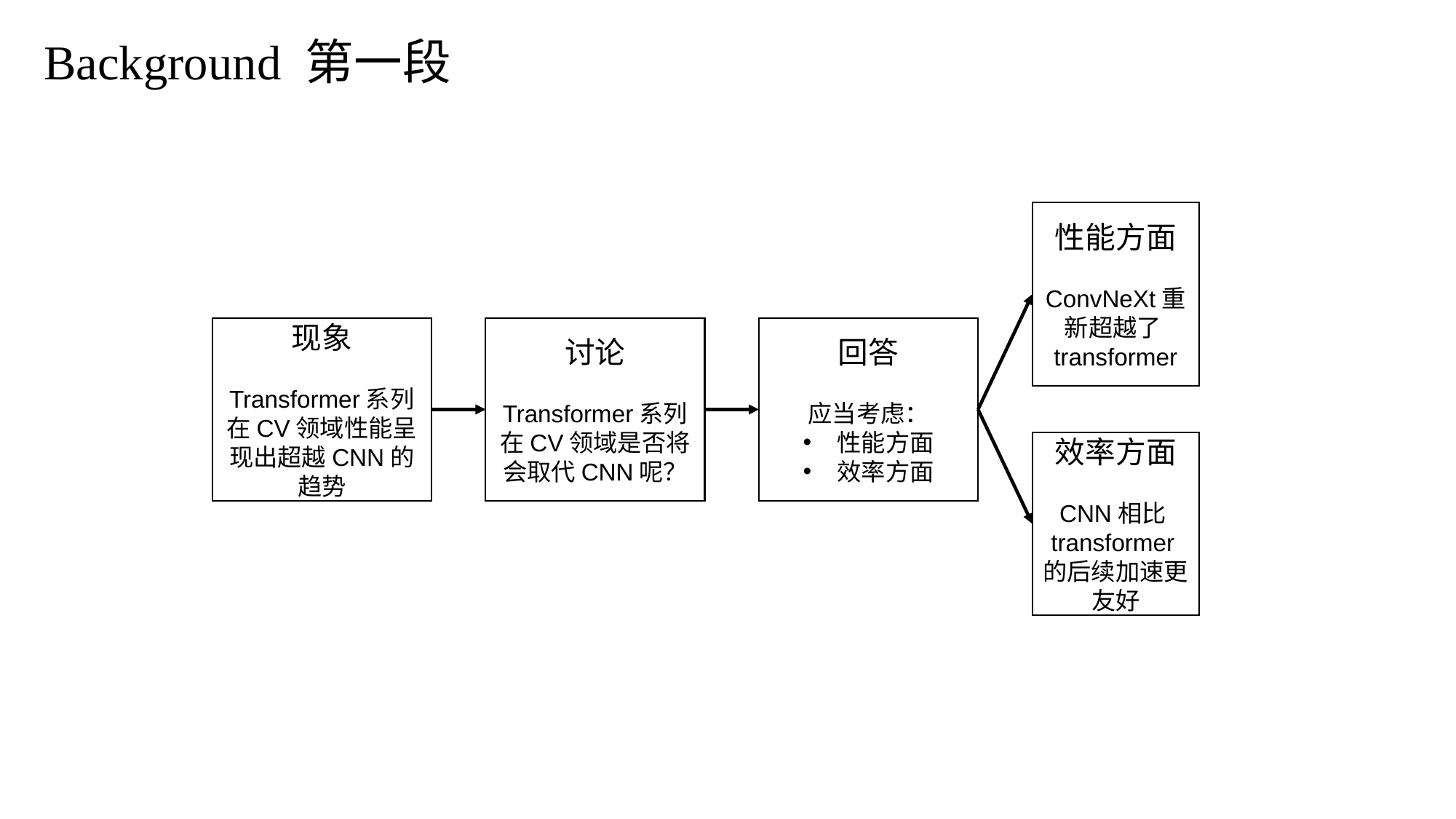

Background 第一段
性能方面

ConvNeXt重新超越了transformer
效率方面

CNN相比transformer的后续加速更友好
现象

Transformer系列在CV领域性能呈现出超越CNN的趋势
讨论

Transformer系列在CV领域是否将会取代CNN呢？
回答

应当考虑：
性能方面
效率方面